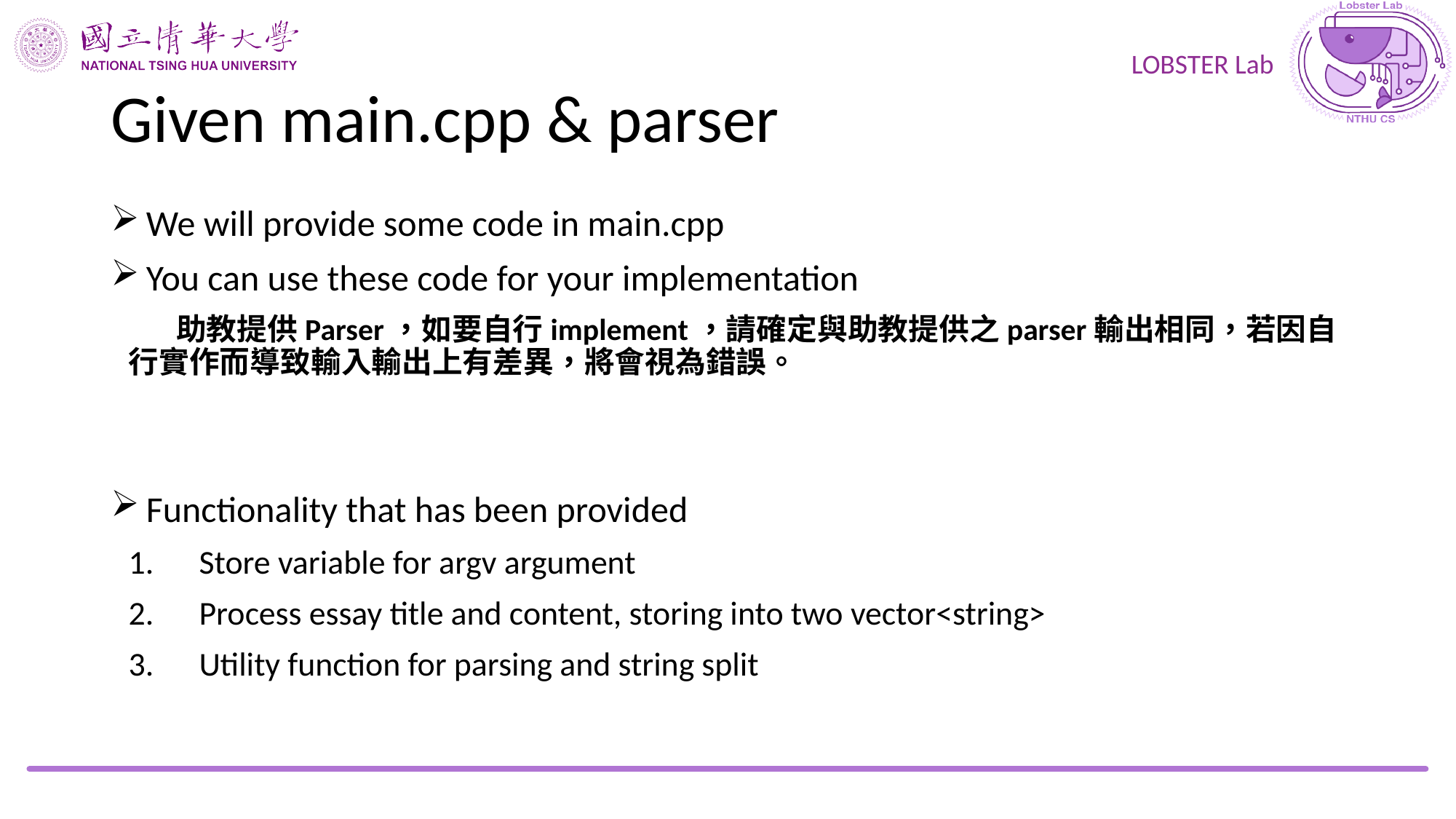

# Given main.cpp & parser
We will provide some code in main.cpp
You can use these code for your implementation
      助教提供Parser，如要自行implement，請確定與助教提供之parser輸出相同，若因自行實作而導致輸入輸出上有差異，將會視為錯誤。

Functionality that has been provided
Store variable for argv argument
Process essay title and content, storing into two vector<string>
Utility function for parsing and string split